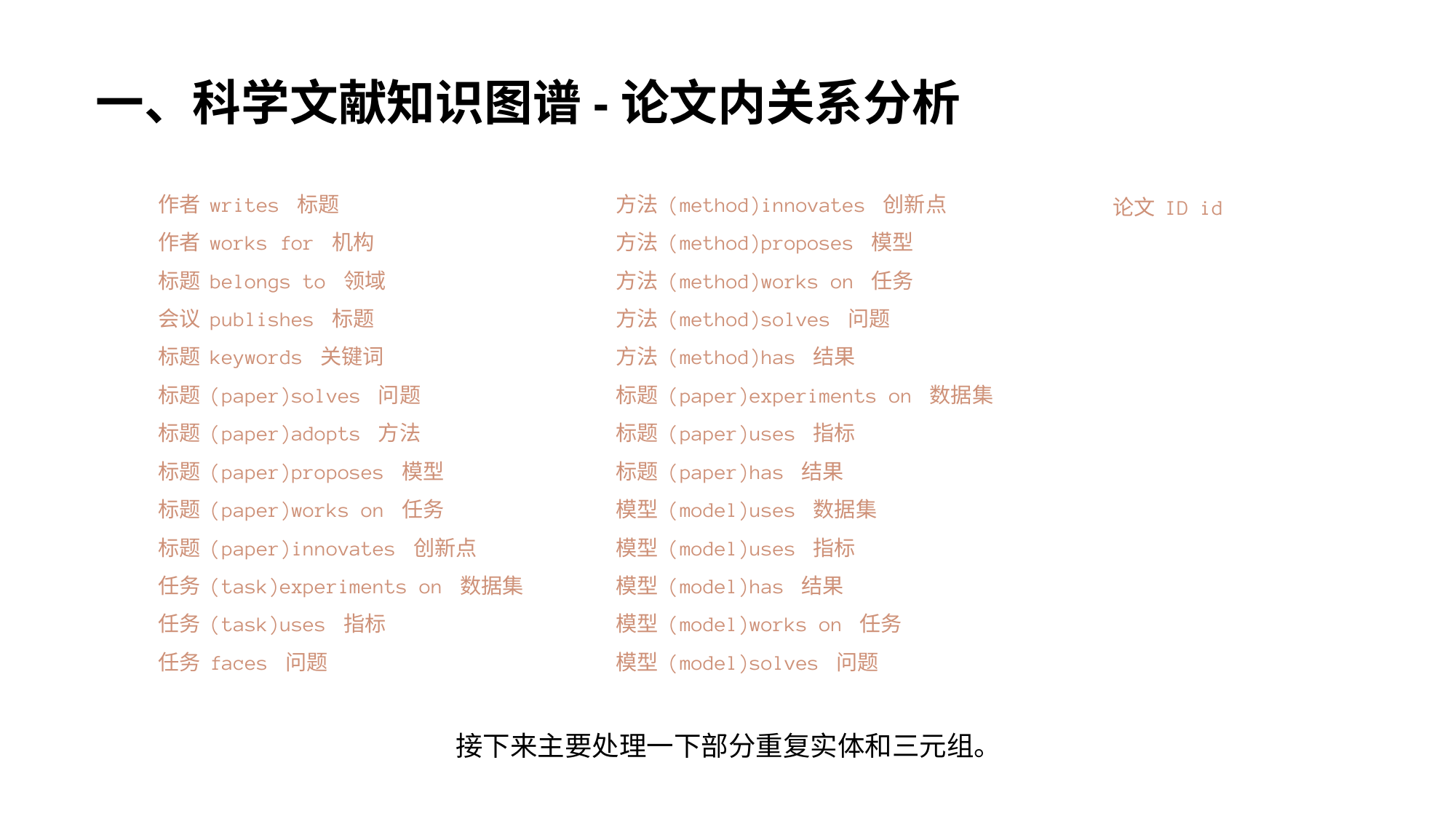

一、科学文献知识图谱-论文内关系分析
作者 writes 标题
作者 works for 机构
标题 belongs to 领域
会议 publishes 标题
标题 keywords 关键词
标题 (paper)solves 问题
标题 (paper)adopts 方法
标题 (paper)proposes 模型
标题 (paper)works on 任务
标题 (paper)innovates 创新点
任务 (task)experiments on 数据集
任务 (task)uses 指标
任务 faces 问题
方法 (method)innovates 创新点
方法 (method)proposes 模型
方法 (method)works on 任务
方法 (method)solves 问题
方法 (method)has 结果
标题 (paper)experiments on 数据集
标题 (paper)uses 指标
标题 (paper)has 结果
模型 (model)uses 数据集
模型 (model)uses 指标
模型 (model)has 结果
模型 (model)works on 任务
模型 (model)solves 问题
论文 ID id
接下来主要处理一下部分重复实体和三元组。